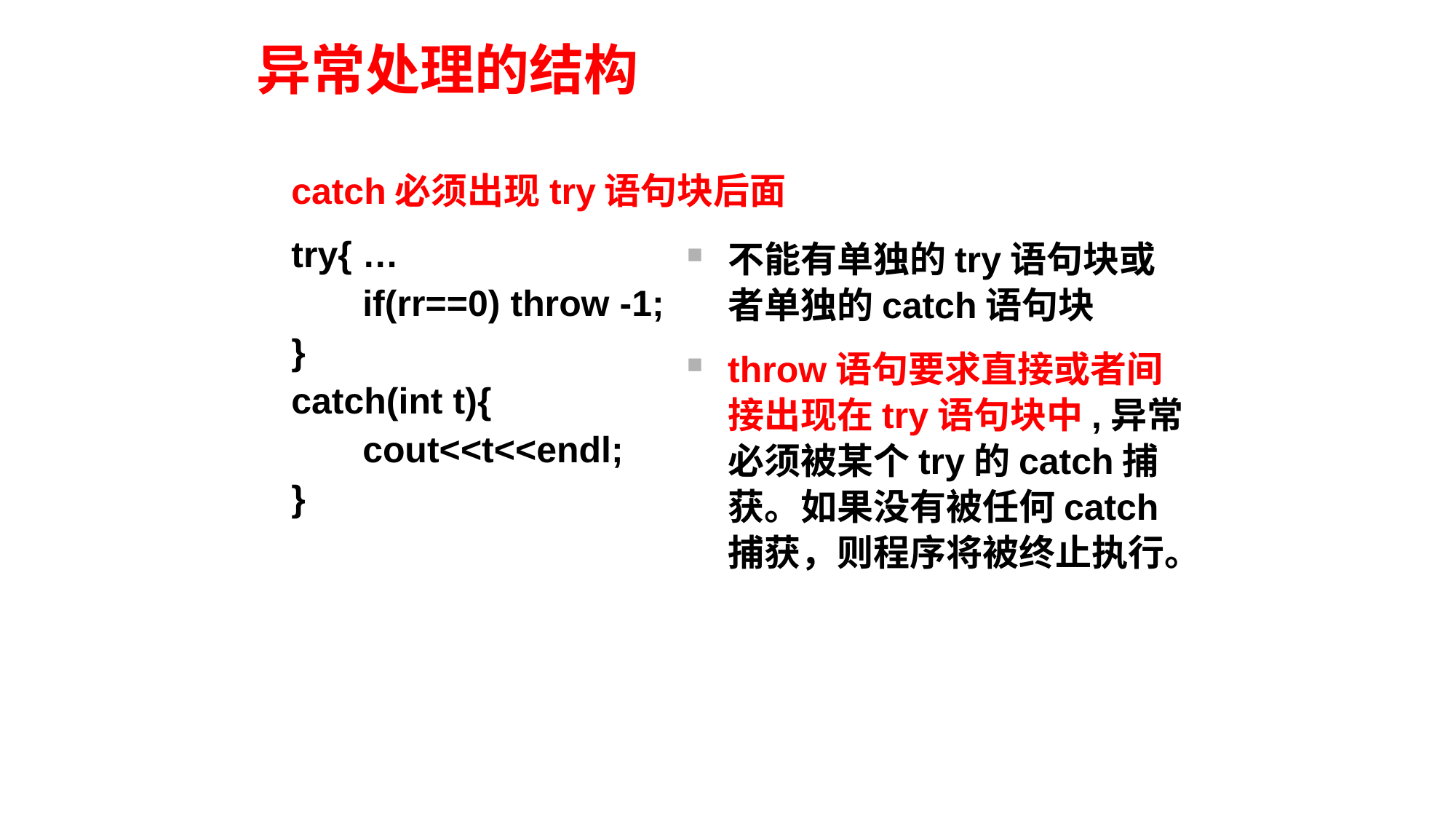

# 异常处理的结构
catch必须出现try语句块后面
不能有单独的try语句块或者单独的catch语句块
throw语句要求直接或者间接出现在try语句块中,异常必须被某个try的catch捕获。如果没有被任何catch捕获，则程序将被终止执行。
try{ …
       if(rr==0) throw -1;
}
catch(int t){
       cout<<t<<endl;
}